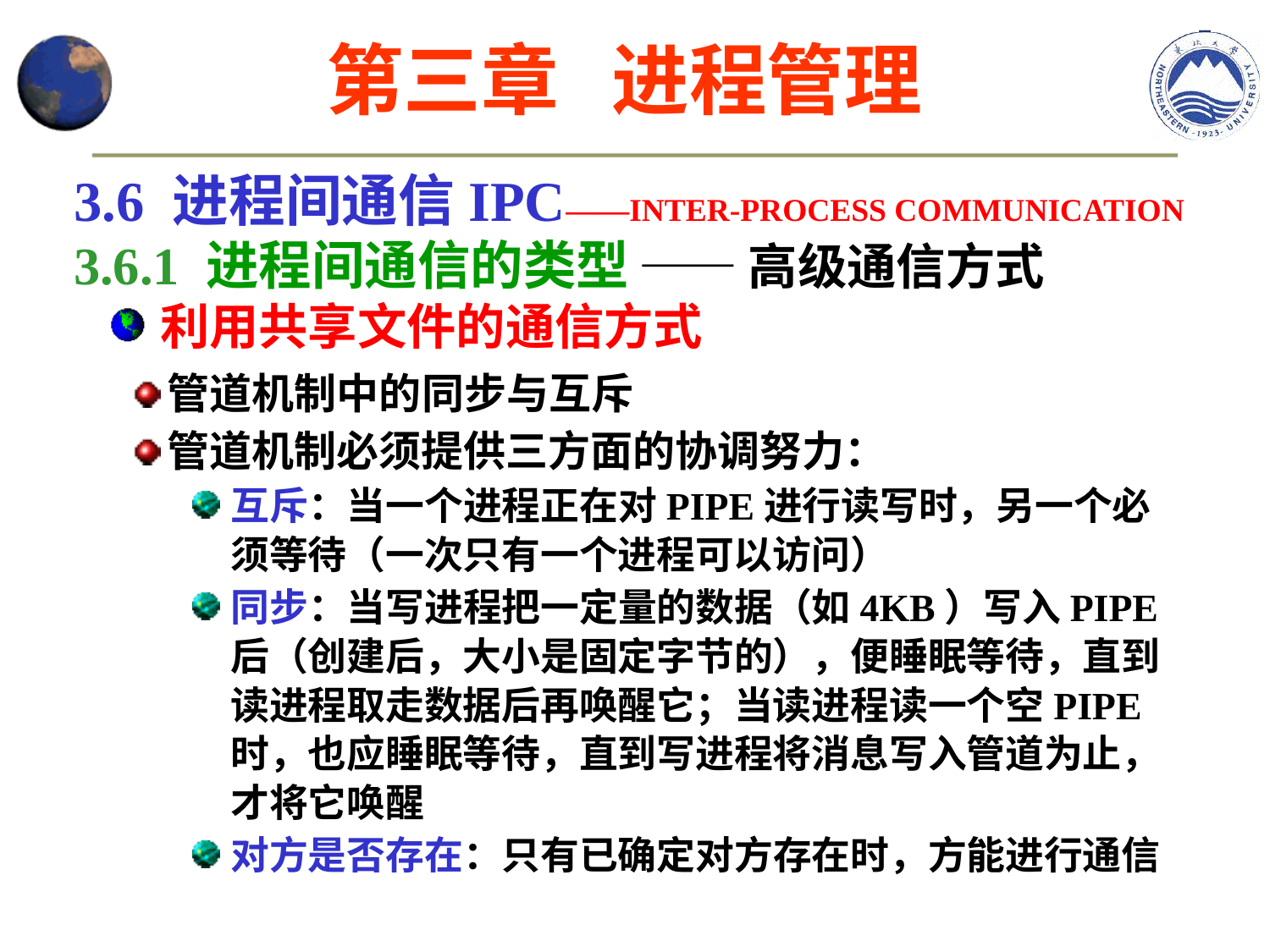

第三章   进程管理
3.6 进程间通信IPC——INTER-PROCESS COMMUNICATION
3.6.1 进程间通信的类型 —— 高级通信方式
利用共享文件的通信方式
管道机制中的同步与互斥
管道机制必须提供三方面的协调努力：
互斥：当一个进程正在对PIPE进行读写时，另一个必须等待（一次只有一个进程可以访问）
同步：当写进程把一定量的数据（如4KB）写入PIPE后（创建后，大小是固定字节的），便睡眠等待，直到读进程取走数据后再唤醒它；当读进程读一个空PIPE时，也应睡眠等待，直到写进程将消息写入管道为止，才将它唤醒
对方是否存在：只有已确定对方存在时，方能进行通信